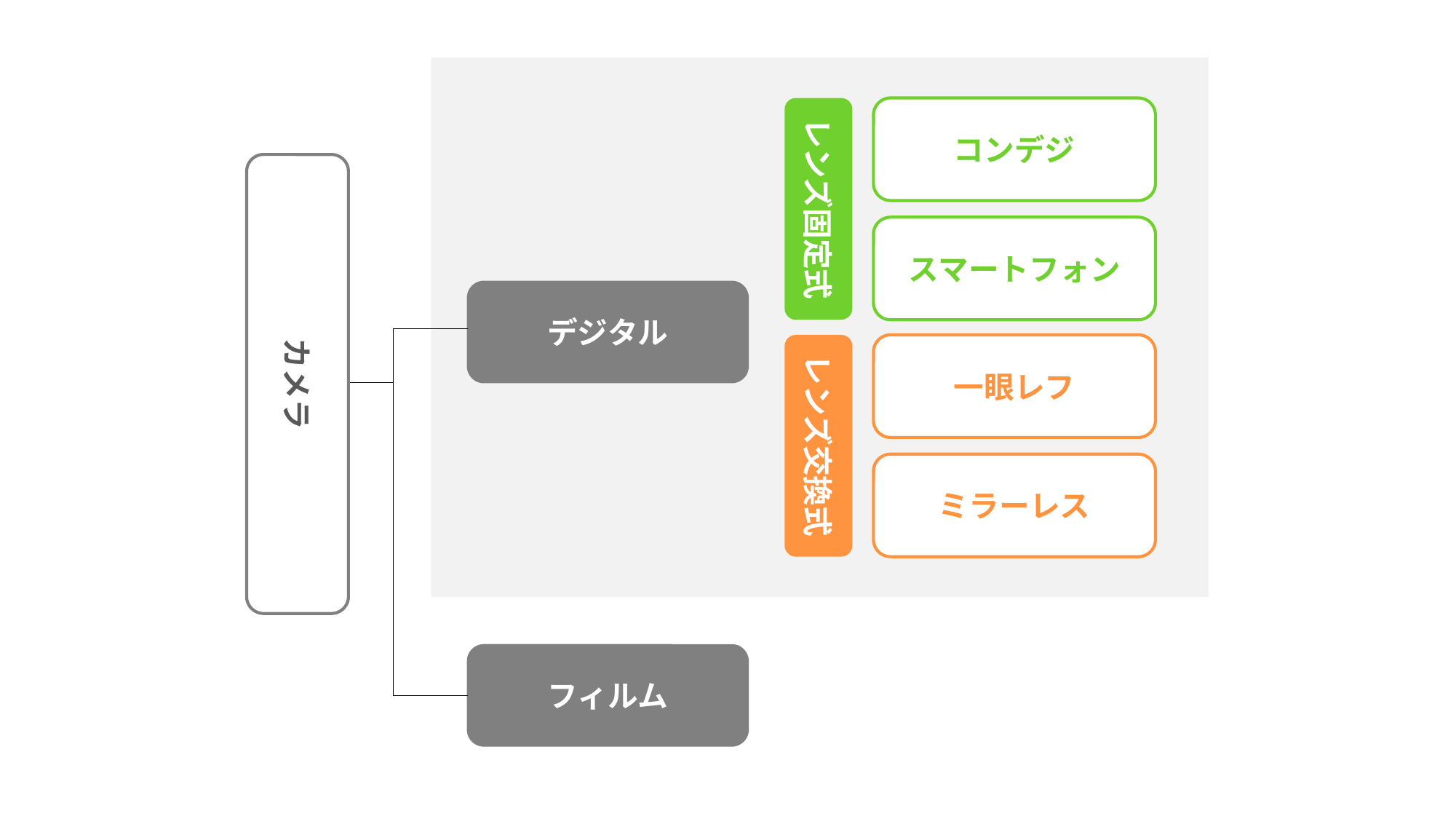

レンズ固定式
コンデジ
スマートフォン
レンズ交換式
一眼レフ
ミラーレス
カメラ
デジタル

フィルム